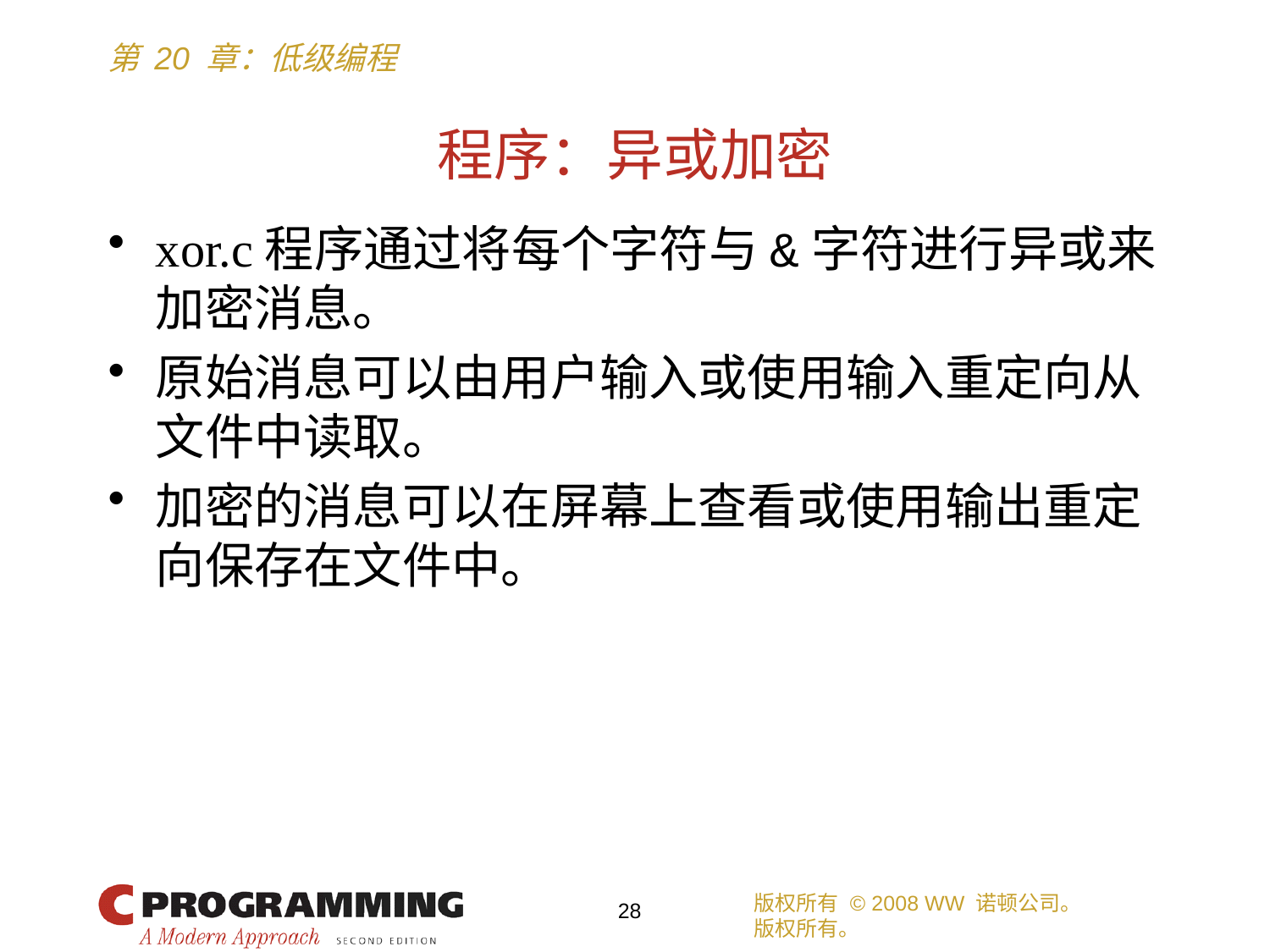

# 程序：异或加密
xor.c程序通过将每个字符与&字符进行异或来加密消息。
原始消息可以由用户输入或使用输入重定向从文件中读取。
加密的消息可以在屏幕上查看或使用输出重定向保存在文件中。
版权所有 © 2008 WW 诺顿公司。
版权所有。
28